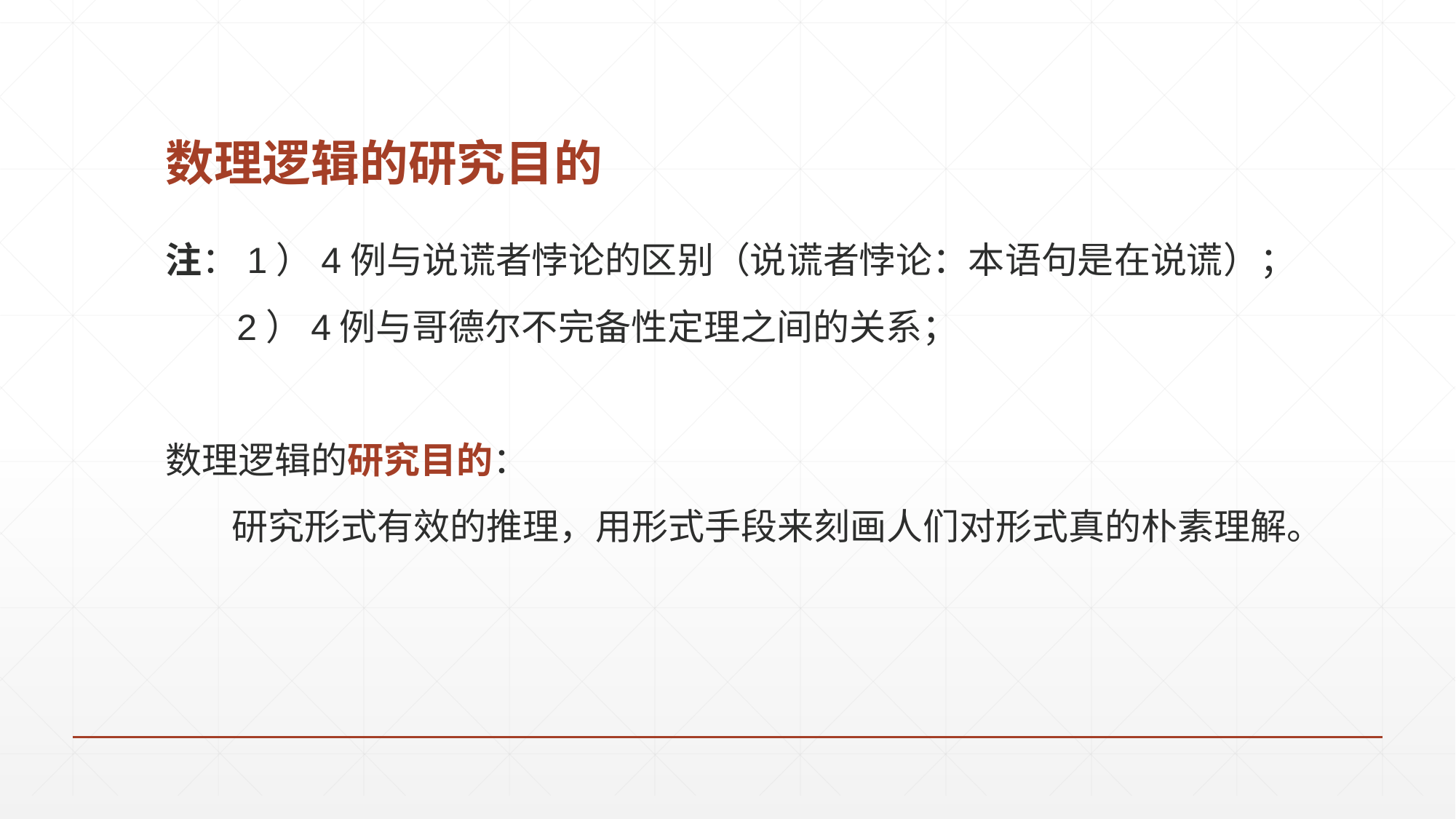

# 数理逻辑的研究目的
注：1）4例与说谎者悖论的区别（说谎者悖论：本语句是在说谎）；
       2）4例与哥德尔不完备性定理之间的关系；

数理逻辑的研究目的：
       研究形式有效的推理，用形式手段来刻画人们对形式真的朴素理解。